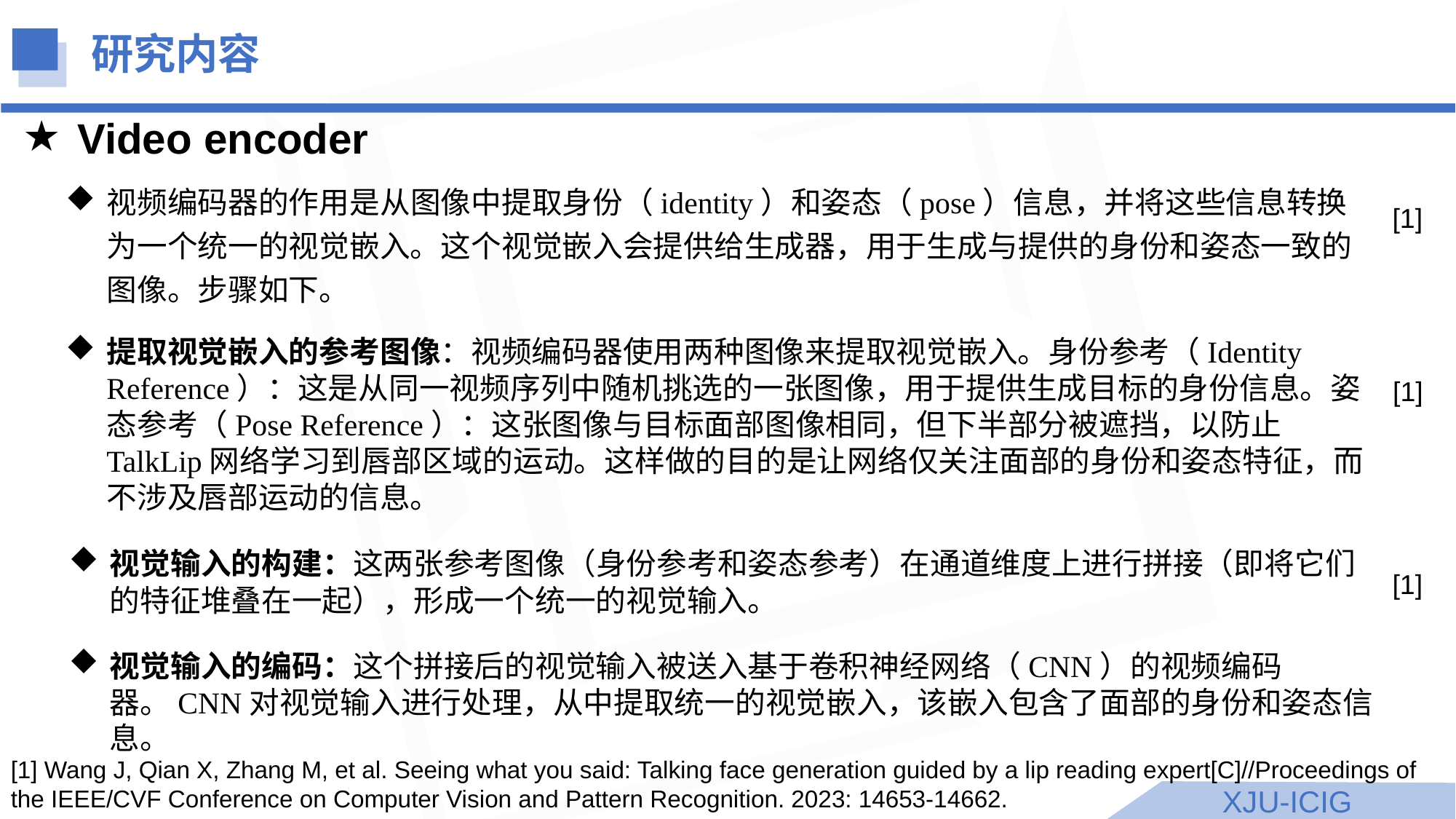

研究内容

Video encoder
视频编码器的作用是从图像中提取身份（identity）和姿态（pose）信息，并将这些信息转换为一个统一的视觉嵌入。这个视觉嵌入会提供给生成器，用于生成与提供的身份和姿态一致的图像。步骤如下。
[1]
提取视觉嵌入的参考图像：视频编码器使用两种图像来提取视觉嵌入。身份参考（Identity Reference）：这是从同一视频序列中随机挑选的一张图像，用于提供生成目标的身份信息。姿态参考（Pose Reference）：这张图像与目标面部图像相同，但下半部分被遮挡，以防止TalkLip网络学习到唇部区域的运动。这样做的目的是让网络仅关注面部的身份和姿态特征，而不涉及唇部运动的信息。
[1]
视觉输入的构建：这两张参考图像（身份参考和姿态参考）在通道维度上进行拼接（即将它们的特征堆叠在一起），形成一个统一的视觉输入。
[1]
视觉输入的编码：这个拼接后的视觉输入被送入基于卷积神经网络（CNN）的视频编码器。CNN对视觉输入进行处理，从中提取统一的视觉嵌入，该嵌入包含了面部的身份和姿态信息。
[1] Wang J, Qian X, Zhang M, et al. Seeing what you said: Talking face generation guided by a lip reading expert[C]//Proceedings of the IEEE/CVF Conference on Computer Vision and Pattern Recognition. 2023: 14653-14662.
XJU-ICIG